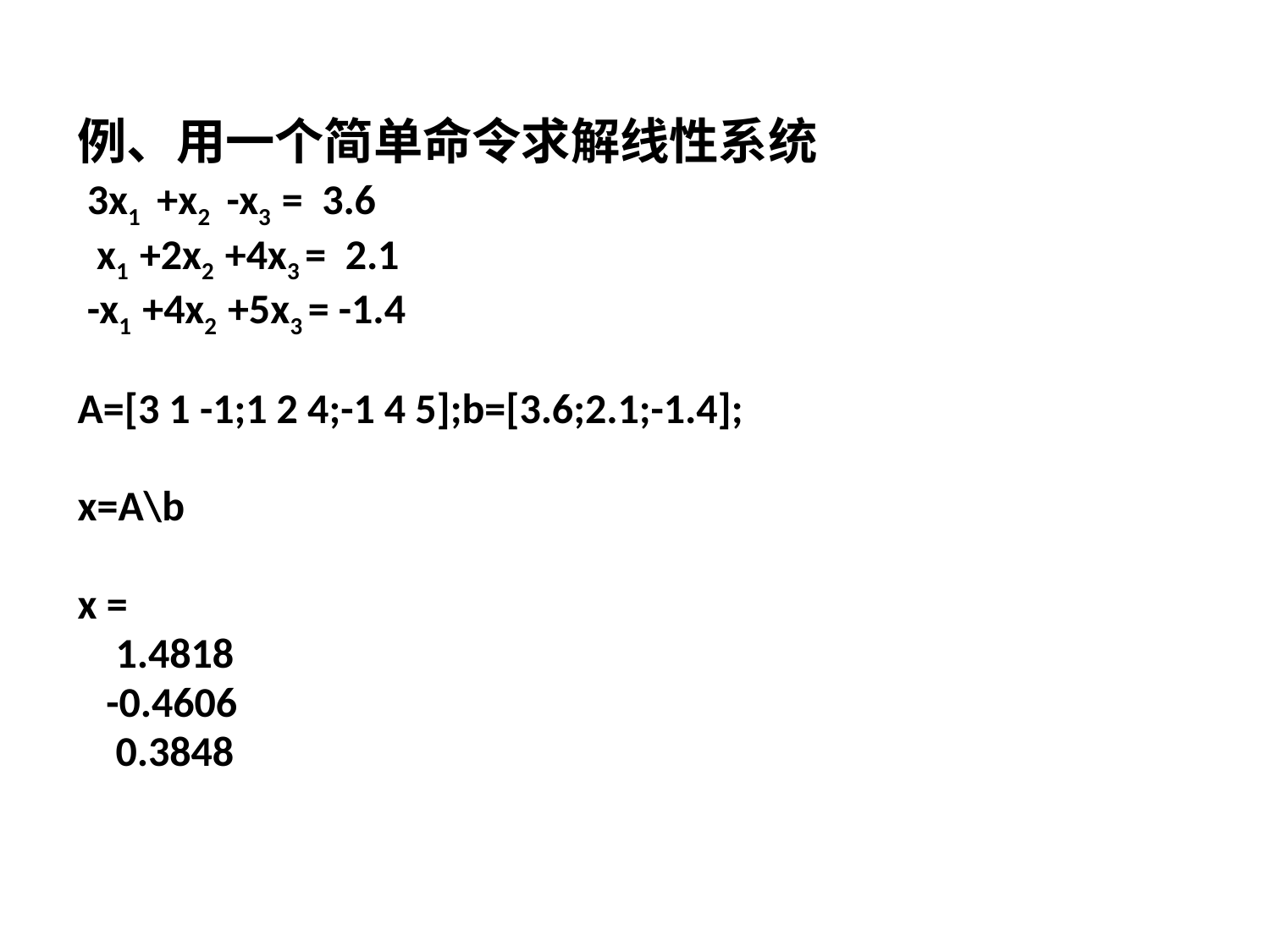

例、用一个简单命令求解线性系统
 3x1   +x2   -x3  =  3.6
  x1  +2x2  +4x3 =  2.1
 -x1  +4x2  +5x3 = -1.4

A=[3 1 -1;1 2 4;-1 4 5];b=[3.6;2.1;-1.4];

x=A\b

x =
    1.4818
   -0.4606
    0.3848